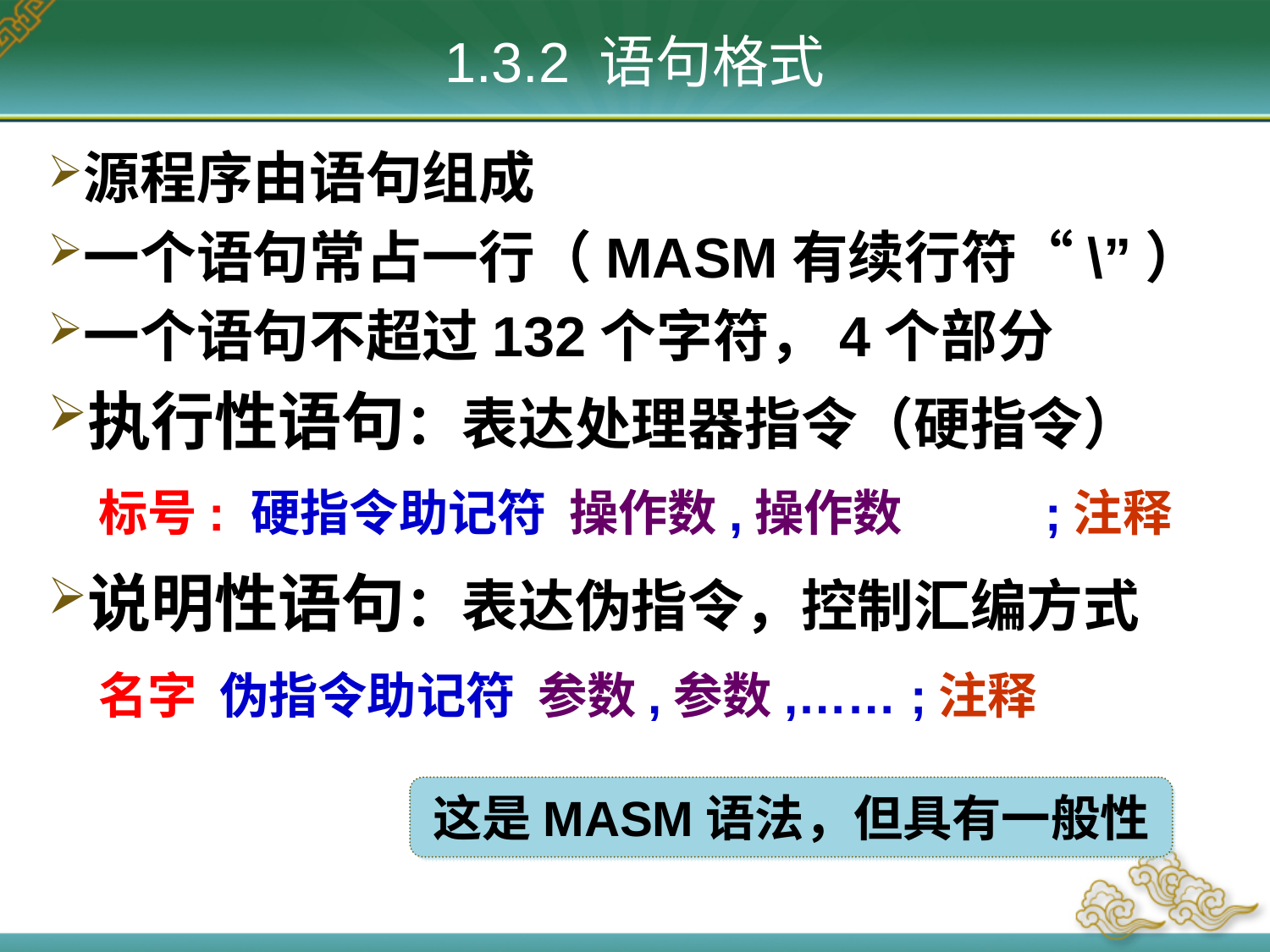

1.3.2 语句格式
源程序由语句组成
一个语句常占一行（MASM有续行符“\”）
一个语句不超过132个字符，4个部分
执行性语句：表达处理器指令（硬指令）
标号: 硬指令助记符  操作数,操作数	  ;注释
说明性语句：表达伪指令，控制汇编方式
名字  伪指令助记符  参数,参数,…… ;注释
这是MASM语法，但具有一般性